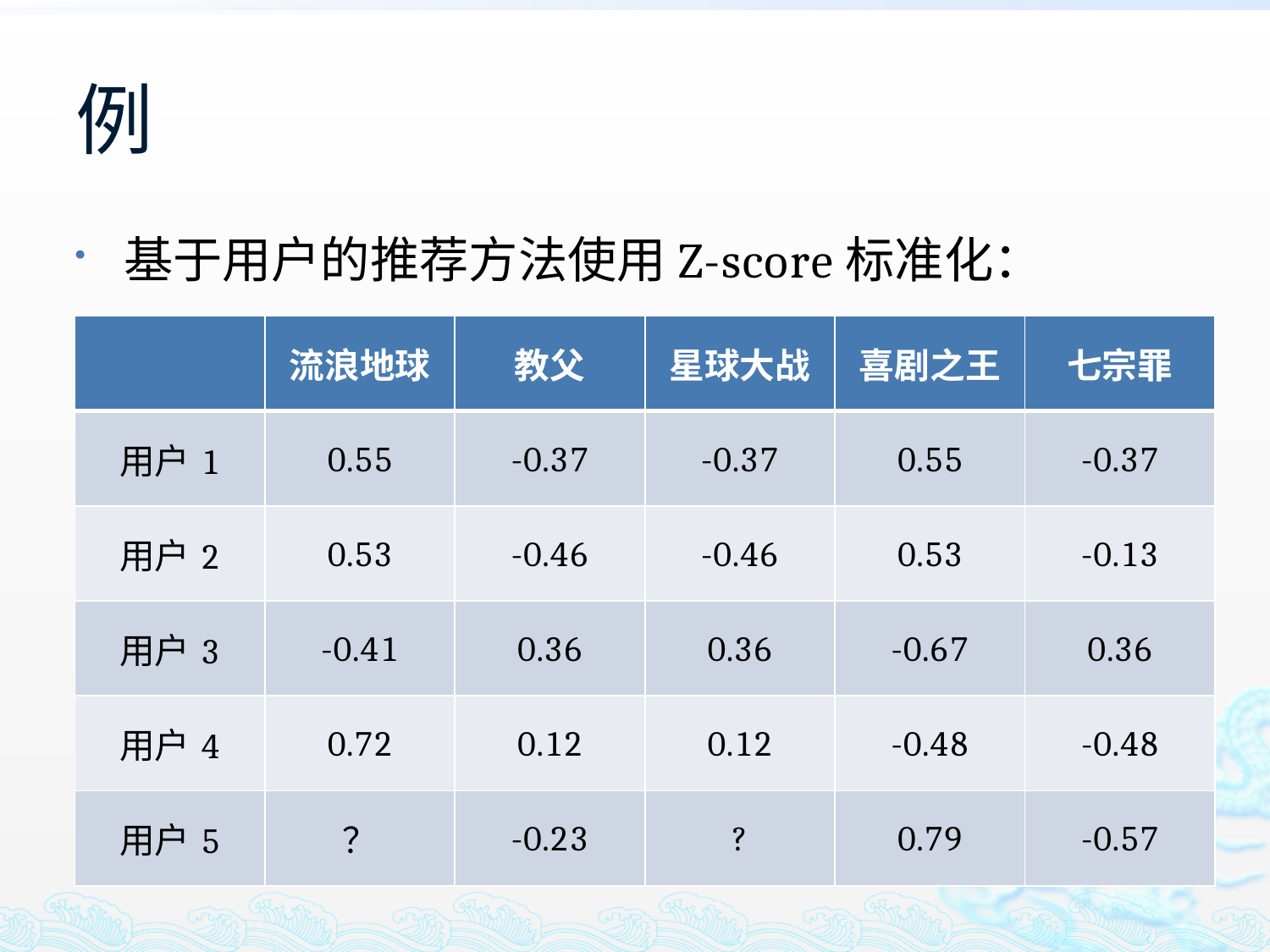

# 例
基于用户的推荐方法使用Z-score标准化：
|  | 流浪地球 | 教父 | 星球大战 | 喜剧之王 | 七宗罪 |
| --- | --- | --- | --- | --- | --- |
| 用户1 | 0.55 | -0.37 | -0.37 | 0.55 | -0.37 |
| 用户2 | 0.53 | -0.46 | -0.46 | 0.53 | -0.13 |
| 用户3 | -0.41 | 0.36 | 0.36 | -0.67 | 0.36 |
| 用户4 | 0.72 | 0.12 | 0.12 | -0.48 | -0.48 |
| 用户5 | ？ | -0.23 | ? | 0.79 | -0.57 |